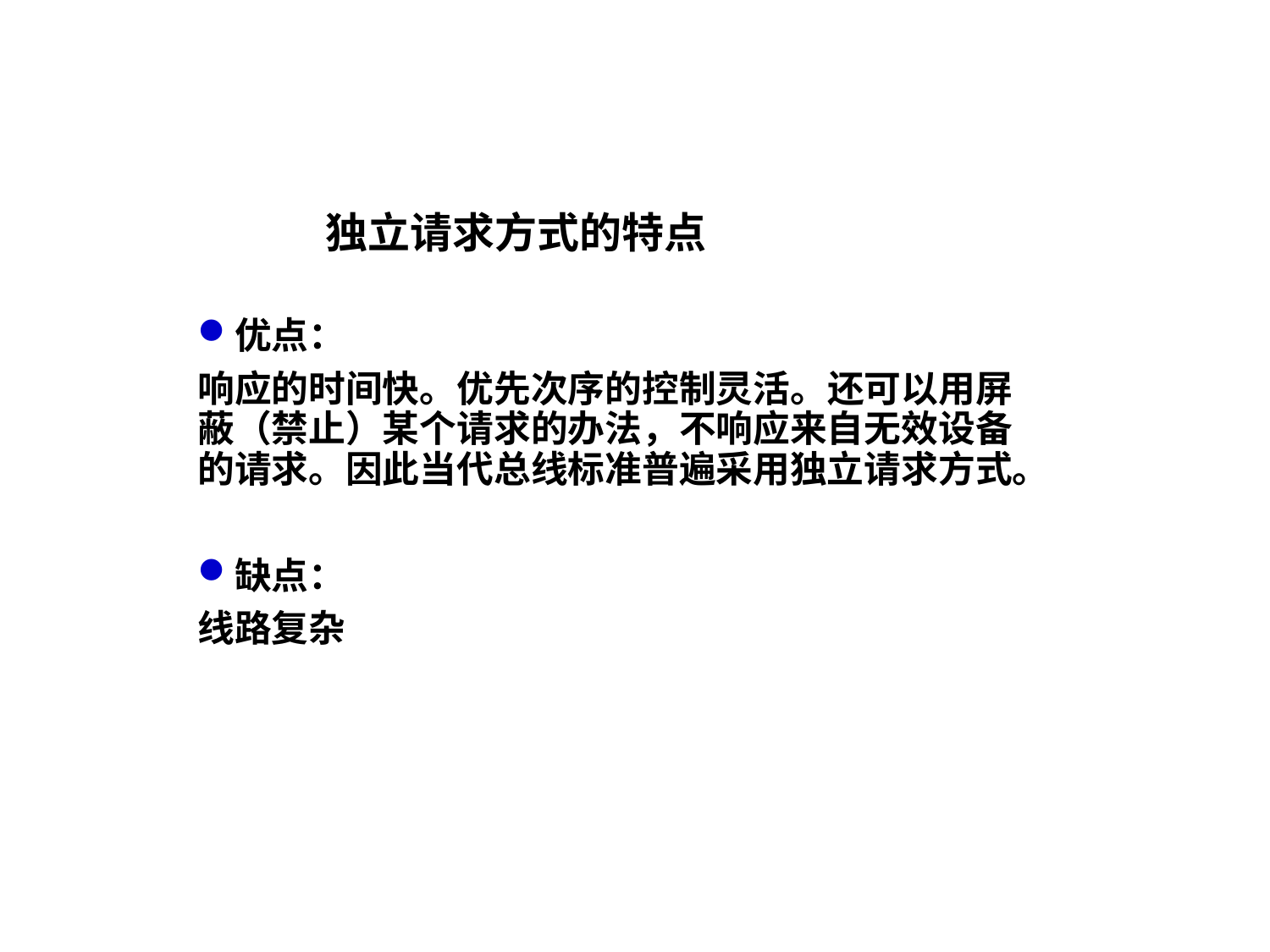

# 独立请求方式的特点
优点：
响应的时间快。优先次序的控制灵活。还可以用屏蔽（禁止）某个请求的办法，不响应来自无效设备的请求。因此当代总线标准普遍采用独立请求方式。

缺点：
线路复杂